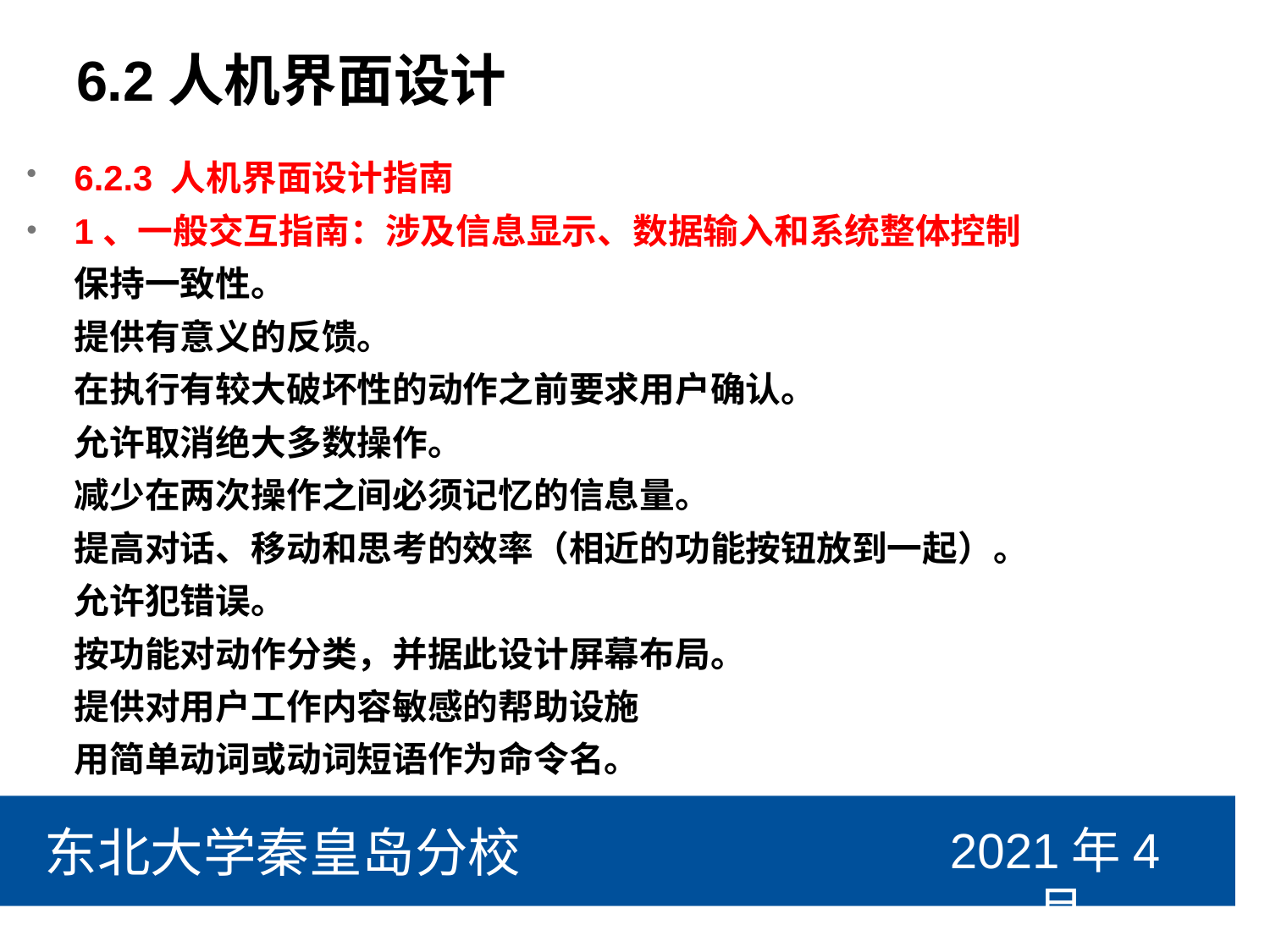

# 6.2人机界面设计
6.2.3 人机界面设计指南
1、一般交互指南：涉及信息显示、数据输入和系统整体控制
保持一致性。
提供有意义的反馈。
在执行有较大破坏性的动作之前要求用户确认。
允许取消绝大多数操作。
减少在两次操作之间必须记忆的信息量。
提高对话、移动和思考的效率（相近的功能按钮放到一起）。
允许犯错误。
按功能对动作分类，并据此设计屏幕布局。
提供对用户工作内容敏感的帮助设施
用简单动词或动词短语作为命令名。